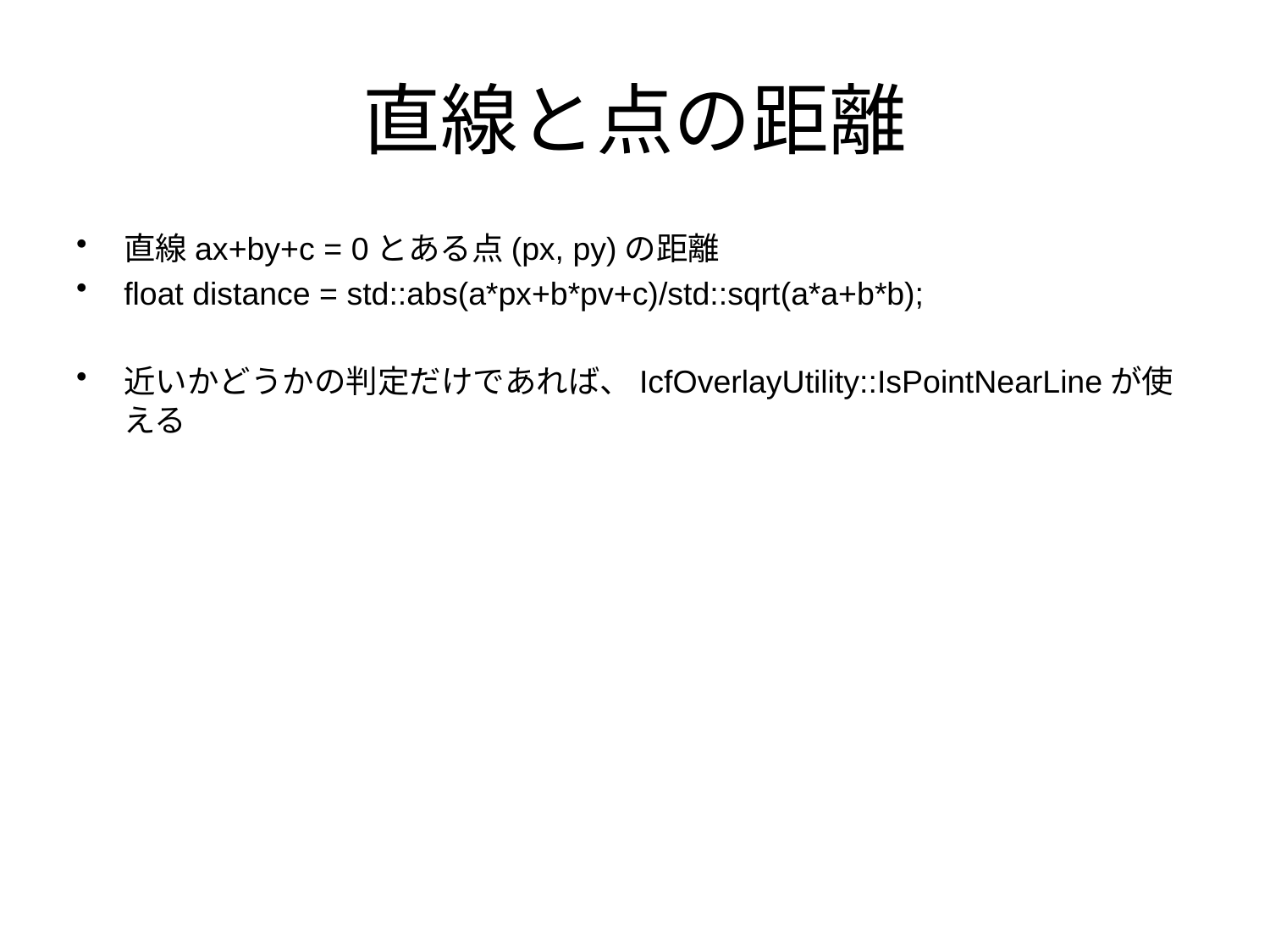

# 直線と点の距離
直線ax+by+c = 0とある点(px, py)の距離
float distance = std::abs(a*px+b*pv+c)/std::sqrt(a*a+b*b);

近いかどうかの判定だけであれば、IcfOverlayUtility::IsPointNearLineが使える